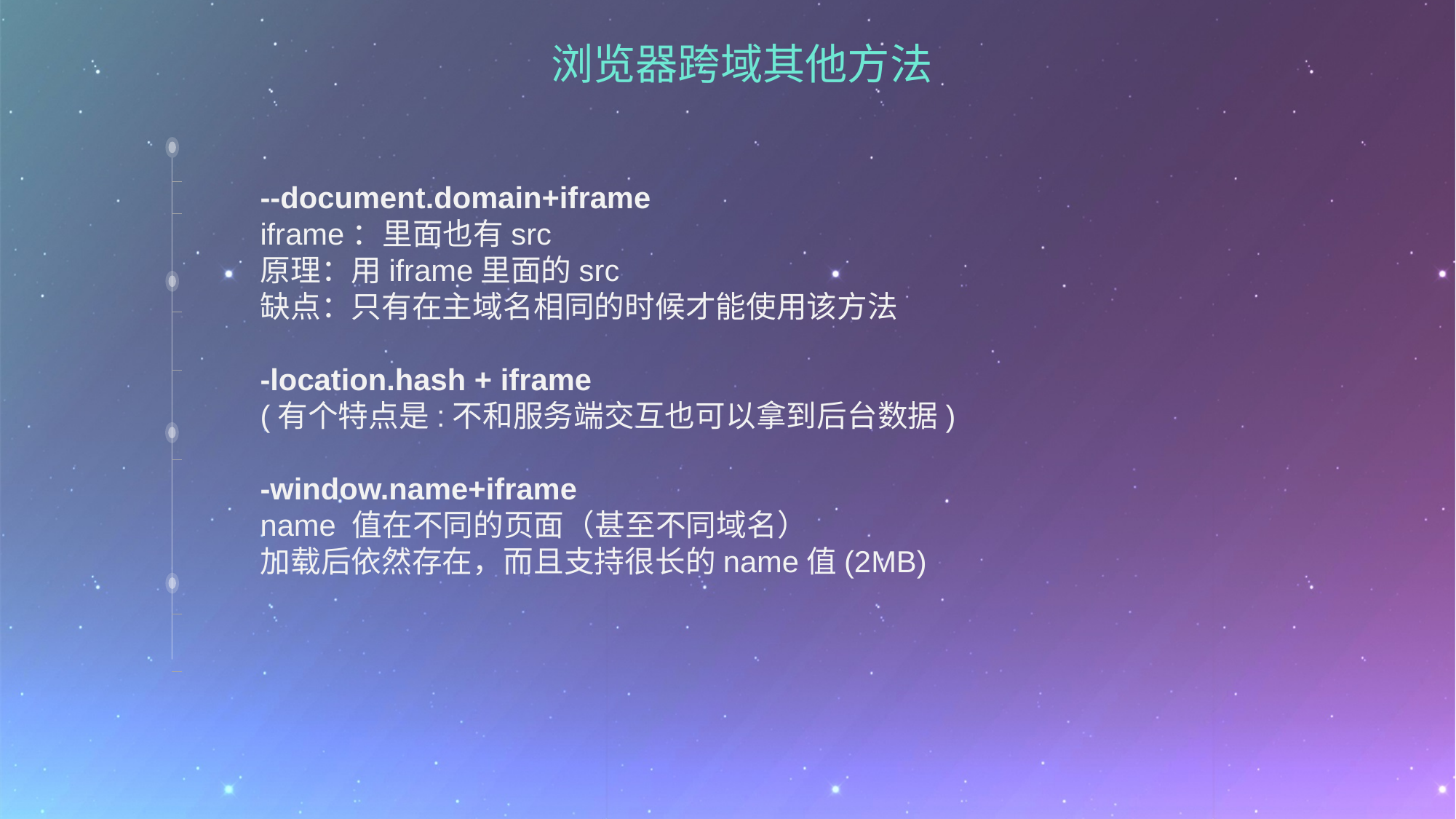

浏览器跨域其他方法

--document.domain+iframe
iframe：里面也有src
原理：用iframe里面的src
缺点：只有在主域名相同的时候才能使用该方法

-location.hash + iframe
(有个特点是:不和服务端交互也可以拿到后台数据)

-window.name+iframe
name 值在不同的页面（甚至不同域名）
加载后依然存在，而且支持很长的name值(2MB)